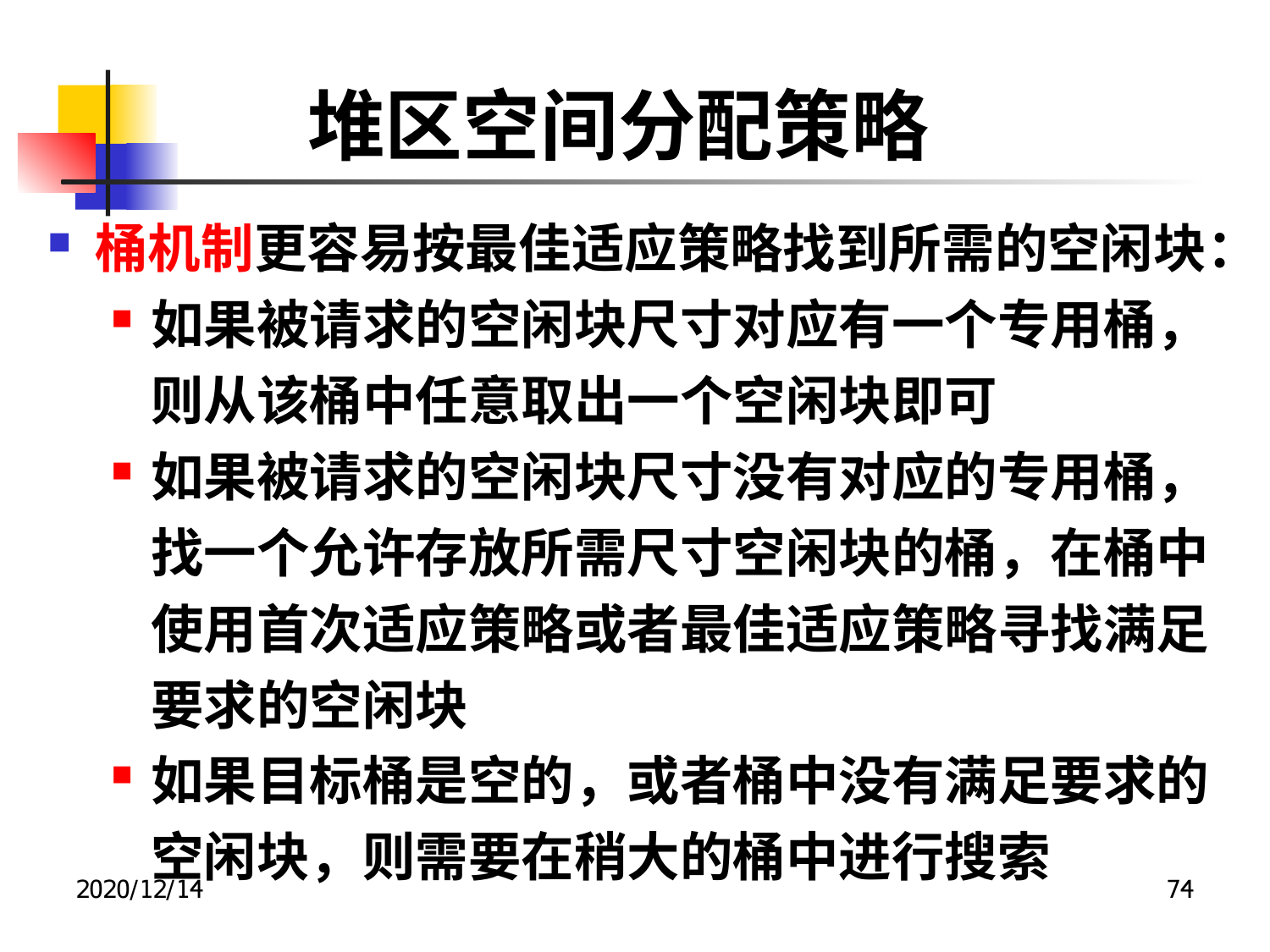

# 堆区空间分配策略
桶机制更容易按最佳适应策略找到所需的空闲块：
如果被请求的空闲块尺寸对应有一个专用桶，则从该桶中任意取出一个空闲块即可
如果被请求的空闲块尺寸没有对应的专用桶，找一个允许存放所需尺寸空闲块的桶，在桶中使用首次适应策略或者最佳适应策略寻找满足要求的空闲块
如果目标桶是空的，或者桶中没有满足要求的空闲块，则需要在稍大的桶中进行搜索
2020/12/14
74